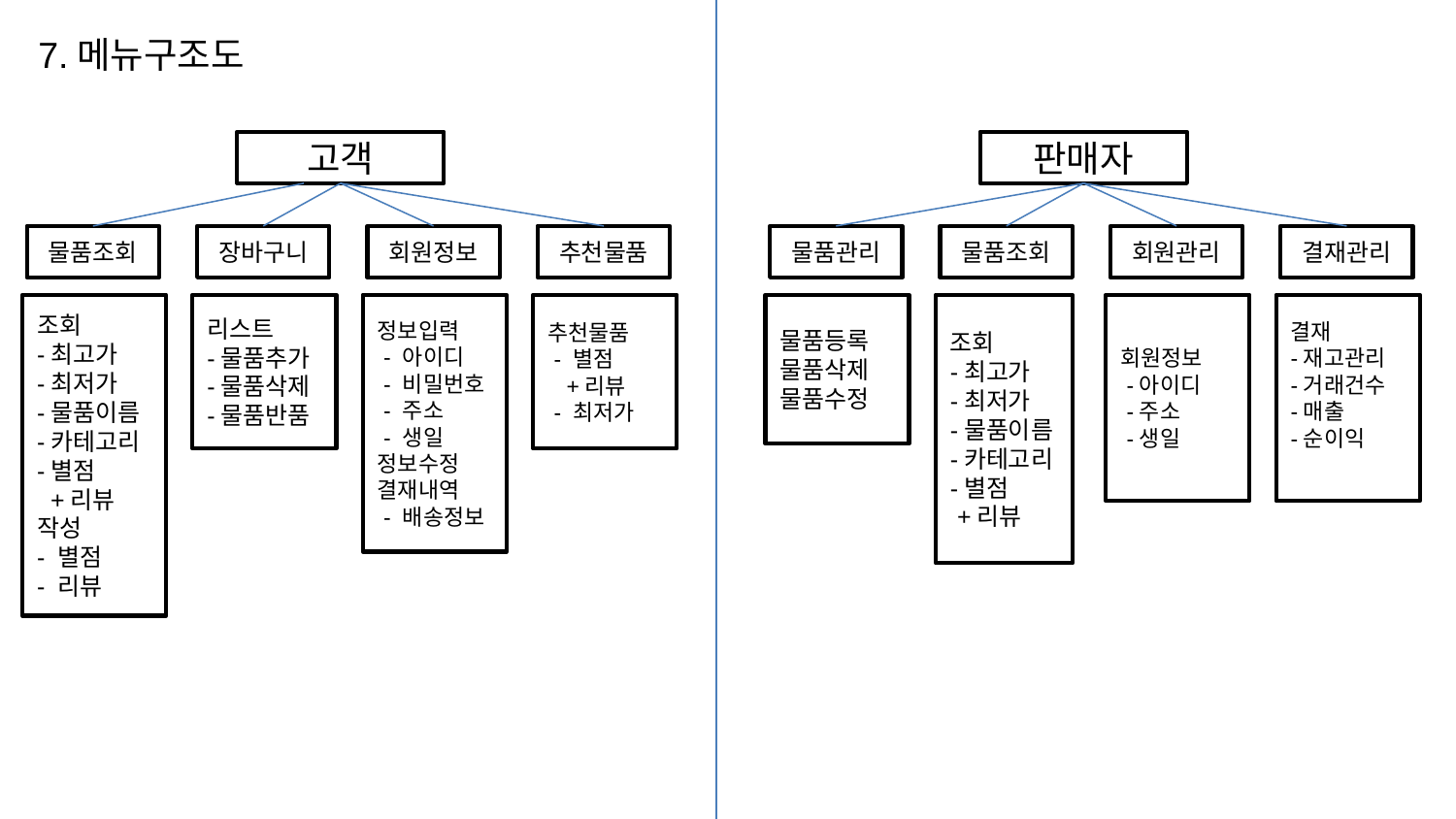

7.메뉴구조도
고객
판매자
물품조회
장바구니
회원정보
추천물품
물품관리
물품조회
회원관리
결재관리
조회
-최고가
-최저가
-물품이름
-카테고리
-별점
  +리뷰
작성
- 별점
- 리뷰
리스트
-물품추가
-물품삭제
-물품반품
정보입력
 - 아이디
 - 비밀번호
 - 주소
 - 생일
정보수정
결재내역
 - 배송정보
추천물품
 - 별점
   +리뷰
 - 최저가
물품등록
물품삭제
물품수정
조회
-최고가
-최저가
-물품이름
-카테고리
-별점
 +리뷰
회원정보
 -아이디
 -주소
 -생일
결재
-재고관리
-거래건수
-매출
-순이익